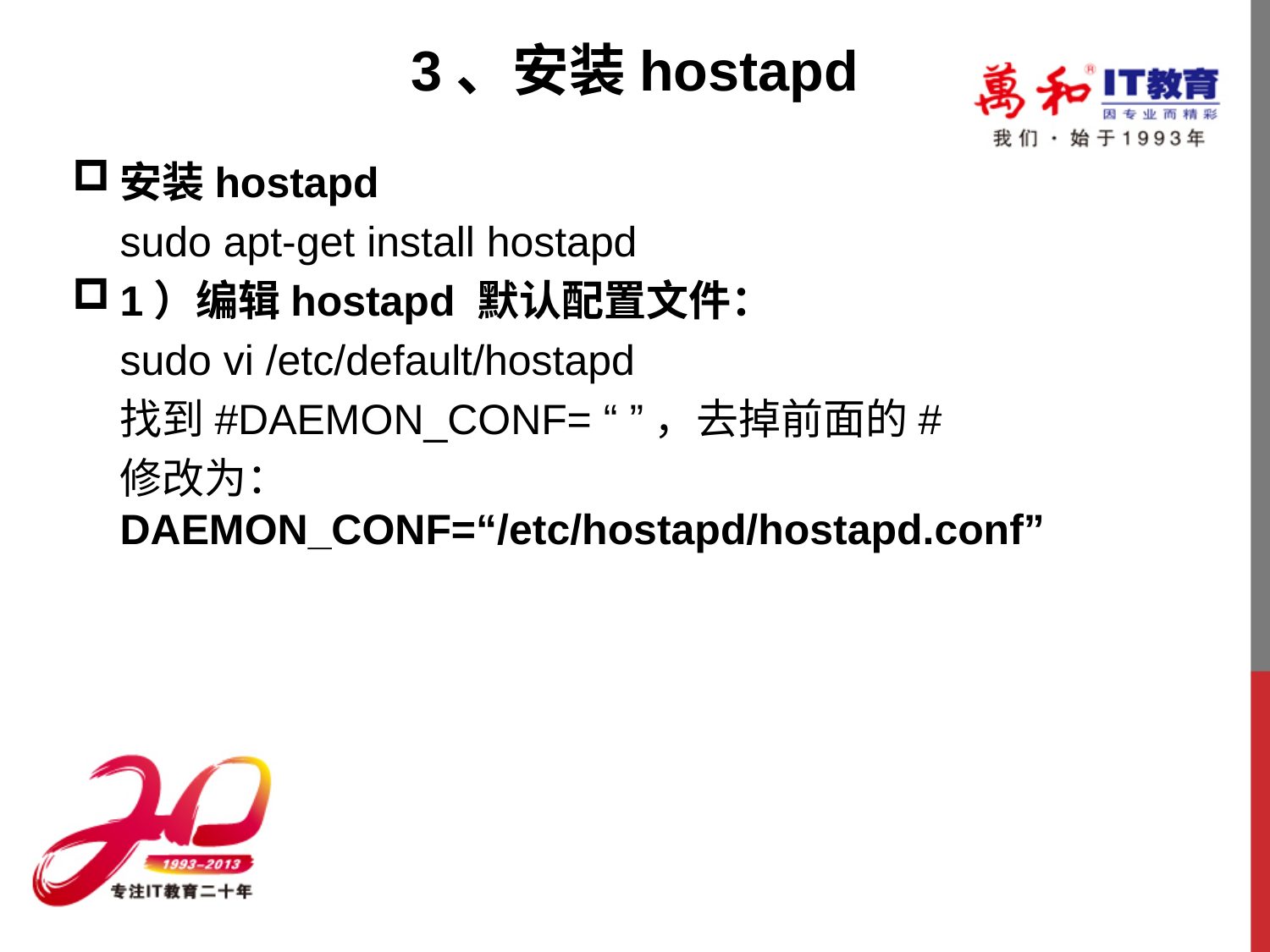

# 3、安装hostapd
安装hostapd
	sudo apt-get install hostapd
1）编辑hostapd 默认配置文件：
	sudo vi /etc/default/hostapd
	找到#DAEMON_CONF= “ ”，去掉前面的#
	修改为：
DAEMON_CONF=“/etc/hostapd/hostapd.conf”